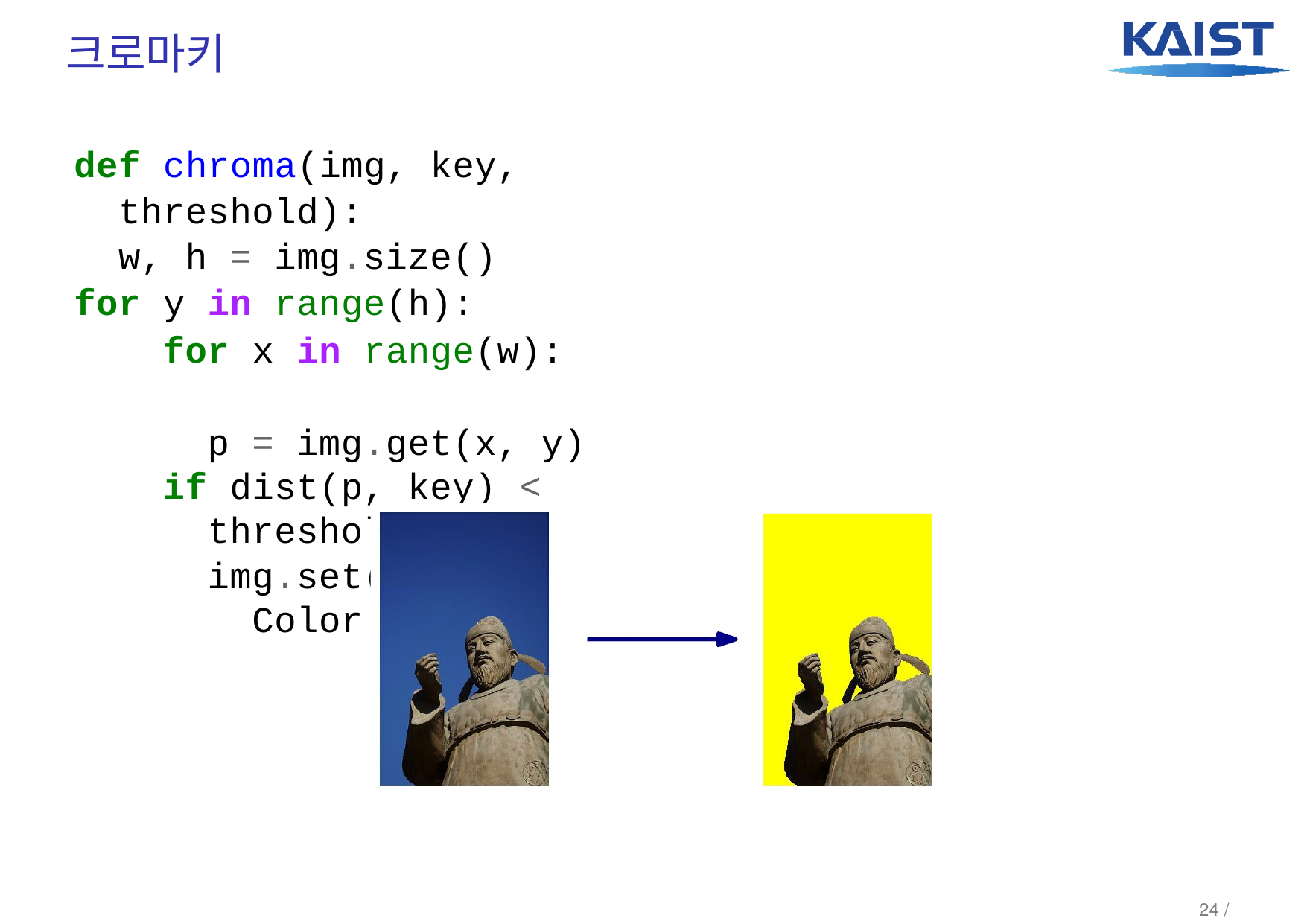

# 크로마키

def chroma(img, key, threshold):
w, h = img.size()
for y in range(h):
for x in range(w):
p = img.get(x, y)
if dist(p, key) < threshold:
img.set(x, y, Color.yellow)

24 / 26